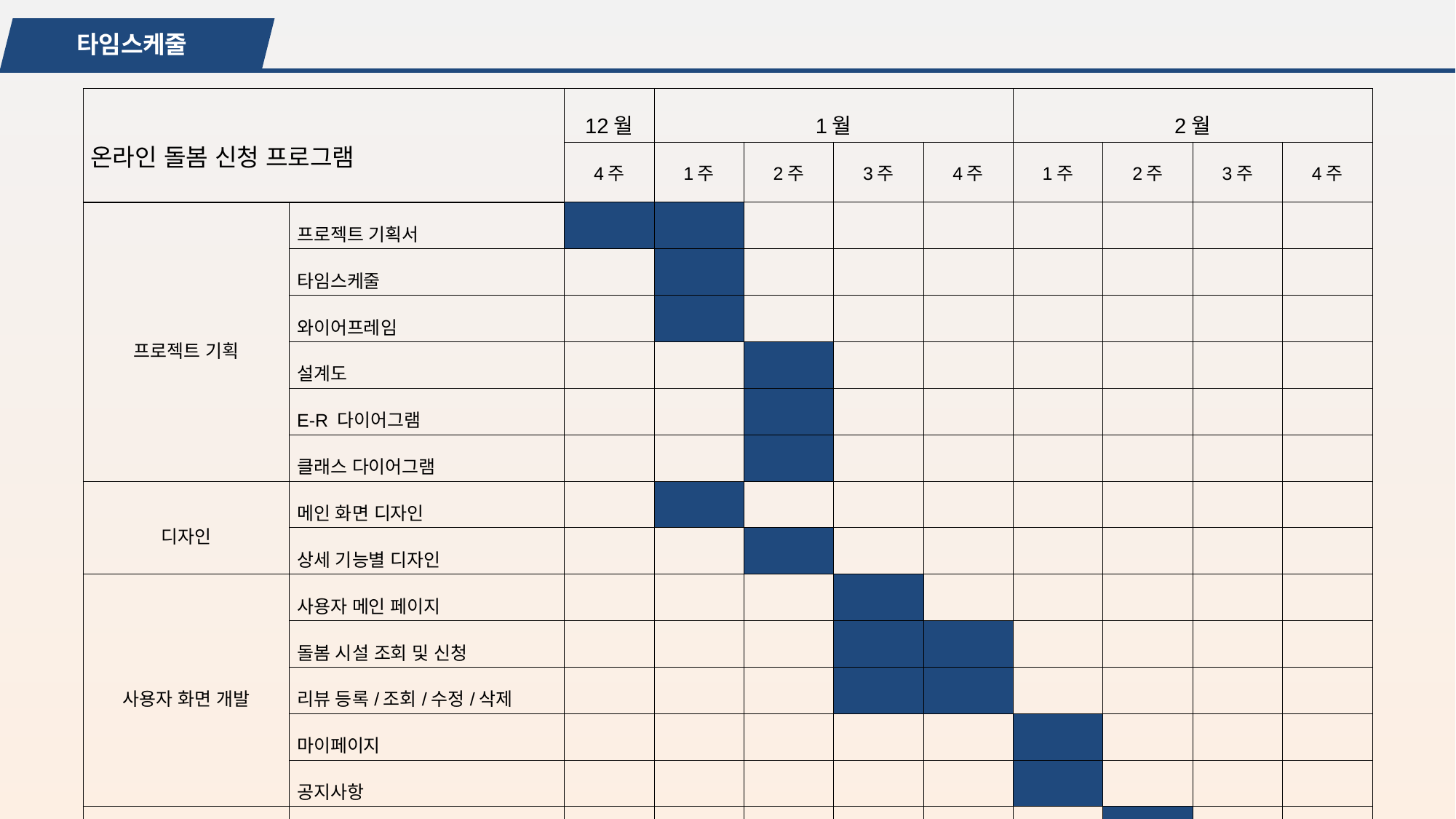

타임스케줄

| 온라인 돌봄 신청 프로그램 |  | 12월 | 1월 |  |  |  | 2월 |  |  |  |
| --- | --- | --- | --- | --- | --- | --- | --- | --- | --- | --- |
|  |  | 4주 | 1주 | 2주 | 3주 | 4주 | 1주 | 2주 | 3주 | 4주 |
| 프로젝트 기획 | 프로젝트 기획서 |  |  |  |  |  |  |  |  |  |
|  | 타임스케줄 |  |  |  |  |  |  |  |  |  |
|  | 와이어프레임 |  |  |  |  |  |  |  |  |  |
|  | 설계도 |  |  |  |  |  |  |  |  |  |
|  | E-R 다이어그램 |  |  |  |  |  |  |  |  |  |
|  | 클래스 다이어그램 |  |  |  |  |  |  |  |  |  |
| 디자인 | 메인 화면 디자인 |  |  |  |  |  |  |  |  |  |
|  | 상세 기능별 디자인 |  |  |  |  |  |  |  |  |  |
| 사용자 화면 개발 | 사용자 메인 페이지 |  |  |  |  |  |  |  |  |  |
|  | 돌봄 시설 조회 및 신청 |  |  |  |  |  |  |  |  |  |
|  | 리뷰 등록/조회/수정/삭제 |  |  |  |  |  |  |  |  |  |
|  | 마이페이지 |  |  |  |  |  |  |  |  |  |
|  | 공지사항 |  |  |  |  |  |  |  |  |  |
| 관리자 화면 개발 | 관리자 메인 페이지 |  |  |  |  |  |  |  |  |  |
|  | 돌봄 시설 관리 |  |  |  |  |  |  |  |  |  |
|  | 돌봄아동 관리 |  |  |  |  |  |  |  |  |  |
|  | 커뮤니티 관리 |  |  |  |  |  |  |  |  |  |